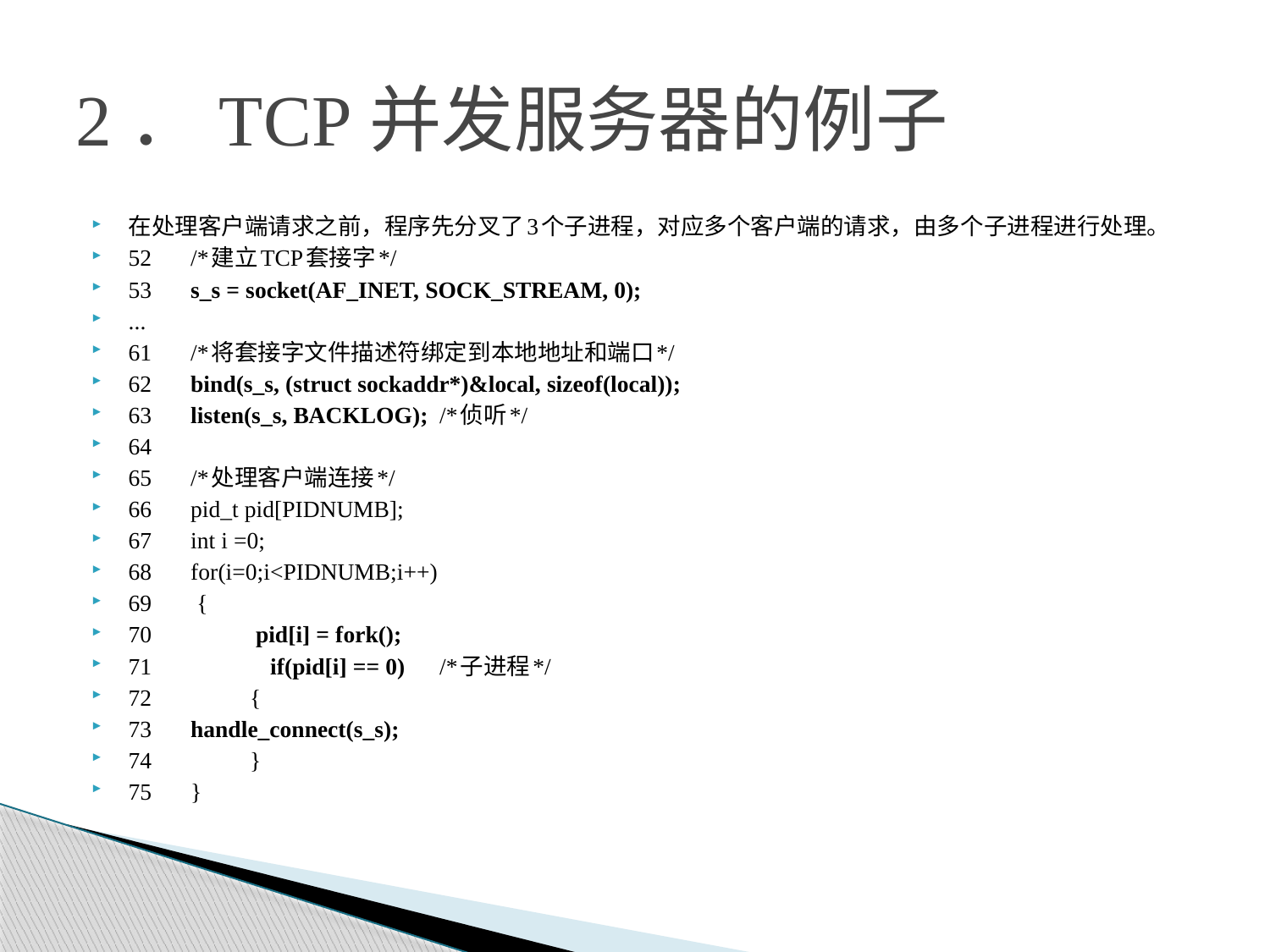

# 2．TCP并发服务器的例子
在处理客户端请求之前，程序先分叉了3个子进程，对应多个客户端的请求，由多个子进程进行处理。
52	/*建立TCP套接字*/
53	s_s = socket(AF_INET, SOCK_STREAM, 0);
...
61	/*将套接字文件描述符绑定到本地地址和端口*/
62	bind(s_s, (struct sockaddr*)&local, sizeof(local));
63	listen(s_s, BACKLOG);			/*侦听*/
64
65	/*处理客户端连接*/
66	pid_t pid[PIDNUMB];
67	int i =0;
68	for(i=0;i<PIDNUMB;i++)
69	 {
70	           pid[i] = fork();
71                    if(pid[i] == 0)		/*子进程*/
72	          {
73		handle_connect(s_s);
74	          }
75	}